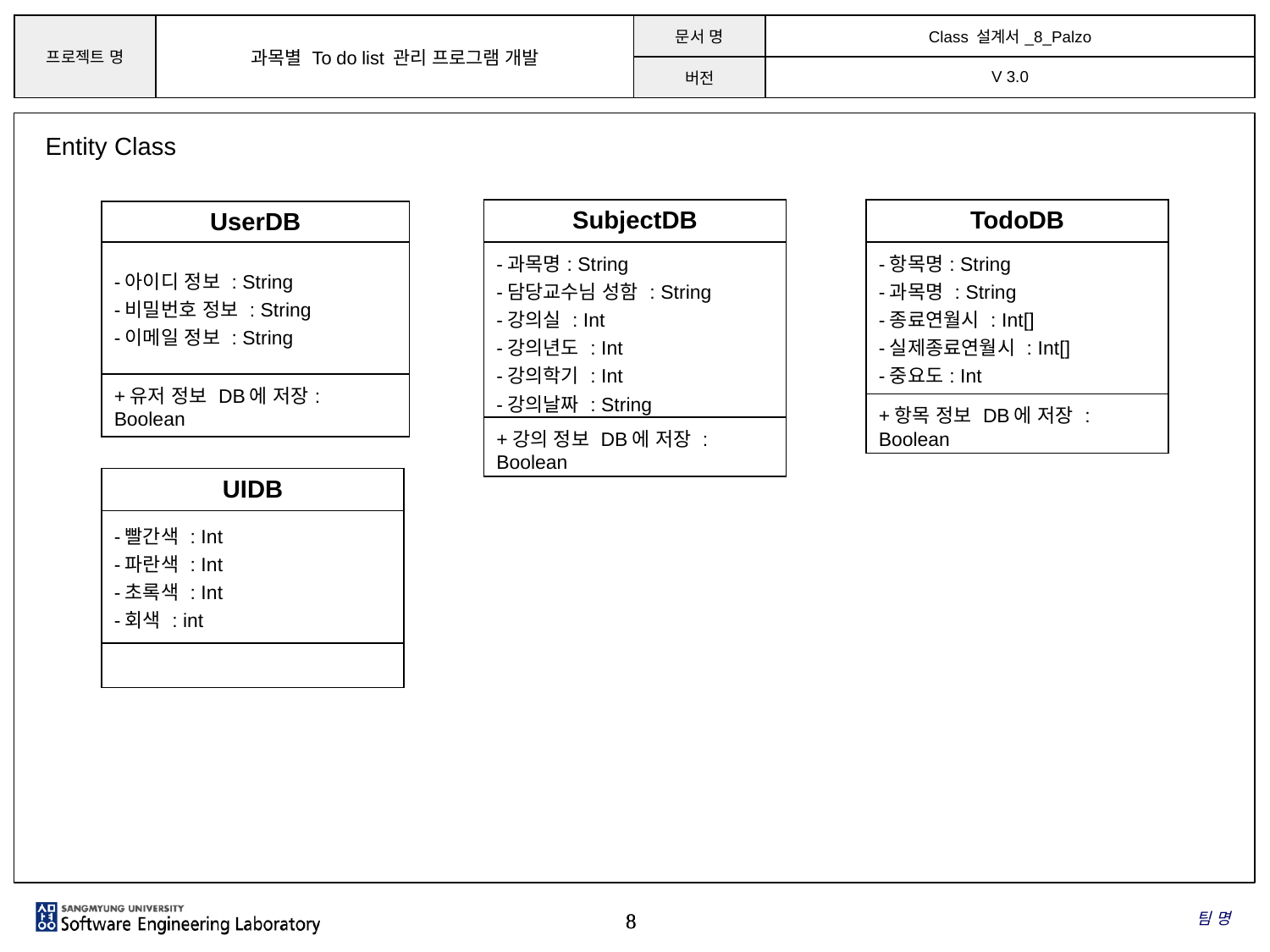

Entity Class
| SubjectDB |
| --- |
| -과목명: String -담당교수님 성함 : String -강의실 : Int -강의년도 : Int -강의학기 : Int -강의날짜 : String -강의시간 : Int |
| +강의 정보 DB에 저장 : Boolean |
| TodoDB |
| --- |
| -항목명: String -과목명 : String -종료연월시 : Int[] -실제종료연월시 : Int[] -중요도: Int -완성도 : Int |
| +항목 정보 DB에 저장 : Boolean |
| UserDB |
| --- |
| -아이디 정보 : String -비밀번호 정보 : String -이메일 정보 : String |
| +유저 정보 DB에 저장: Boolean |
| UIDB |
| --- |
| -빨간색 : Int -파란색 : Int -초록색 : Int -회색 : int |
|  |
팀 명